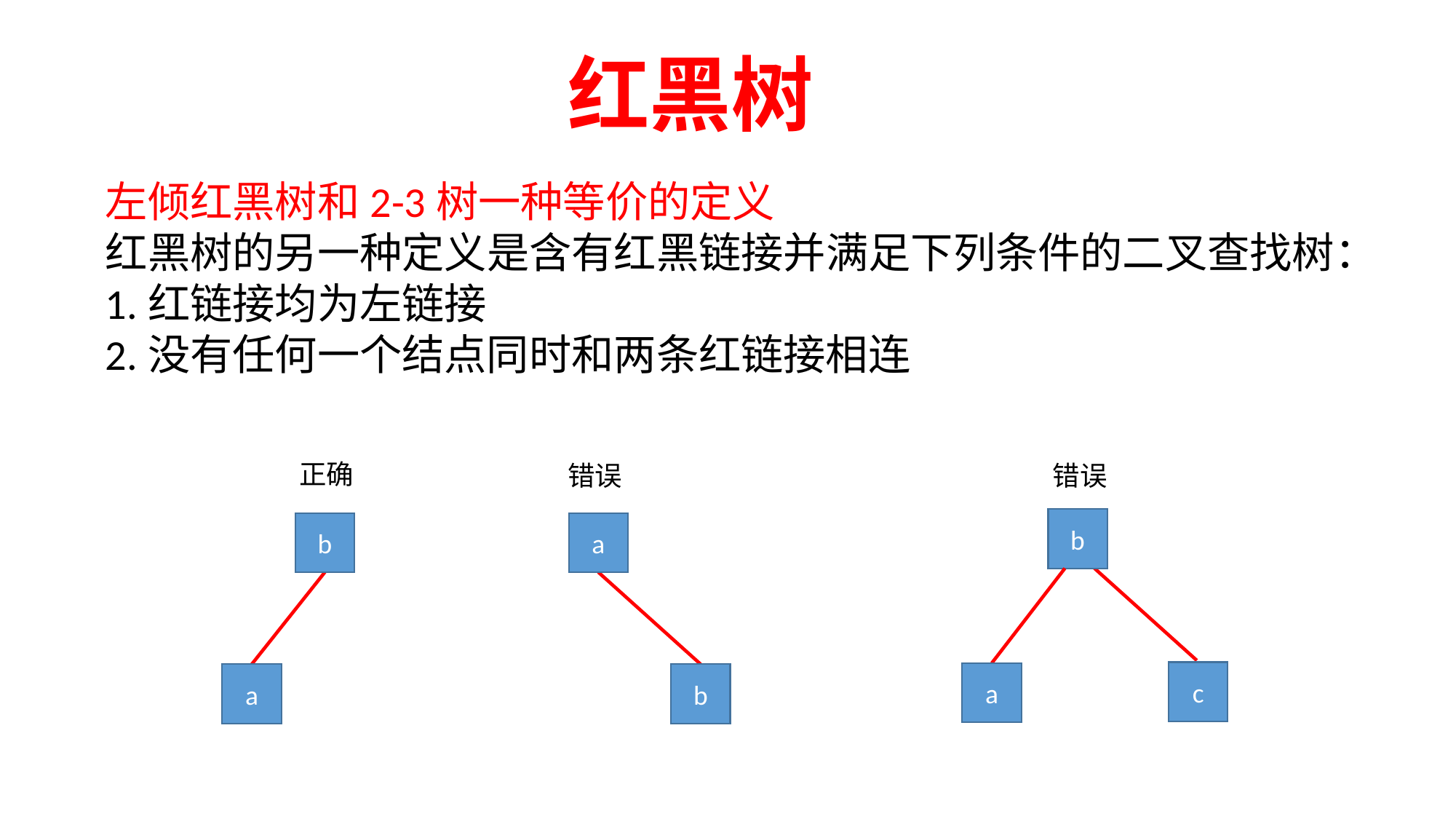

红黑树
左倾红黑树和2-3树一种等价的定义
红黑树的另一种定义是含有红黑链接并满足下列条件的二叉查找树：
1.红链接均为左链接
2.没有任何一个结点同时和两条红链接相连
正确
错误
错误
b
b
a
c
a
a
b